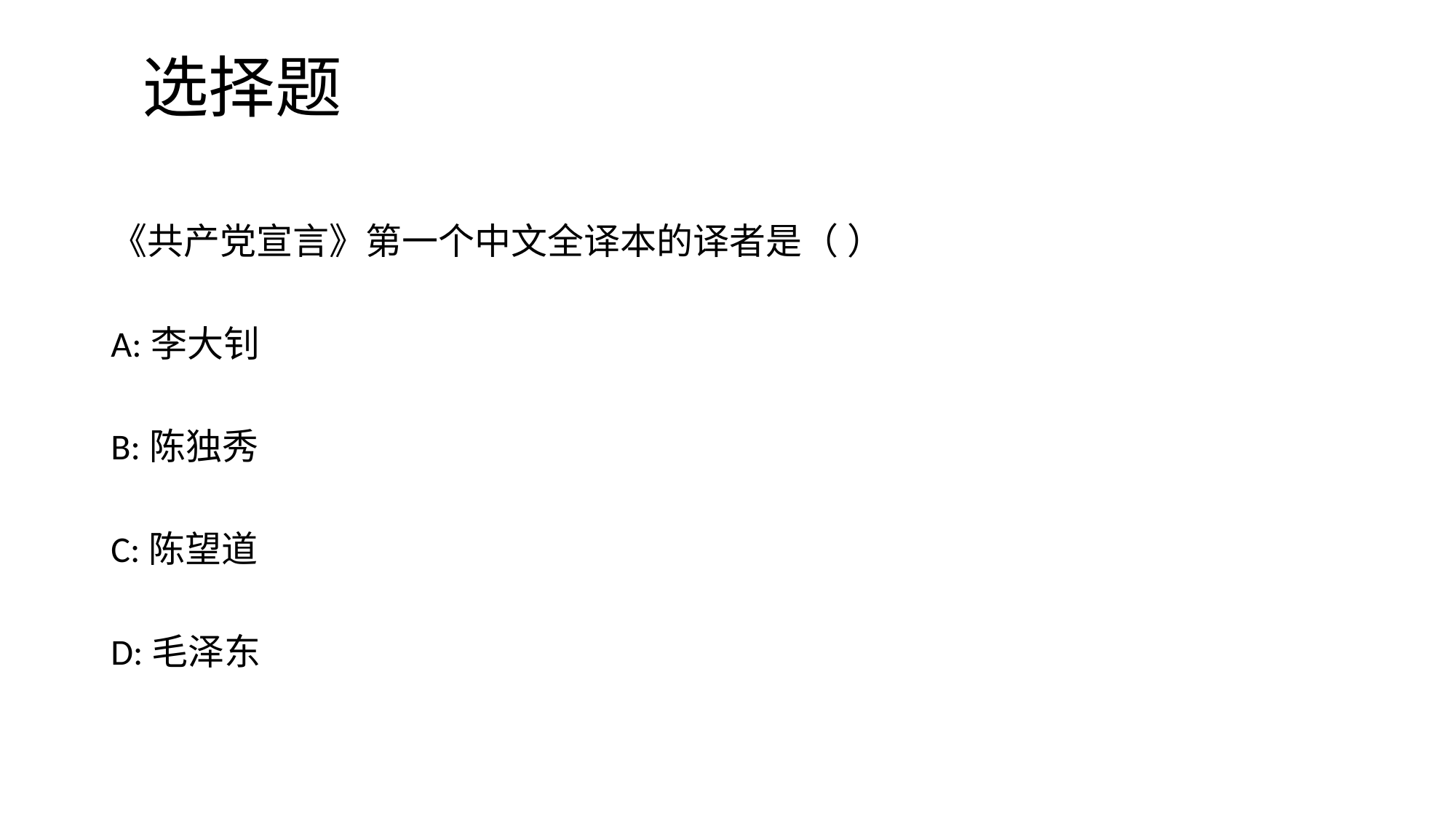

# 选择题
《共产党宣言》第一个中文全译本的译者是（ ）
A:李大钊
B:陈独秀
C:陈望道
D:毛泽东